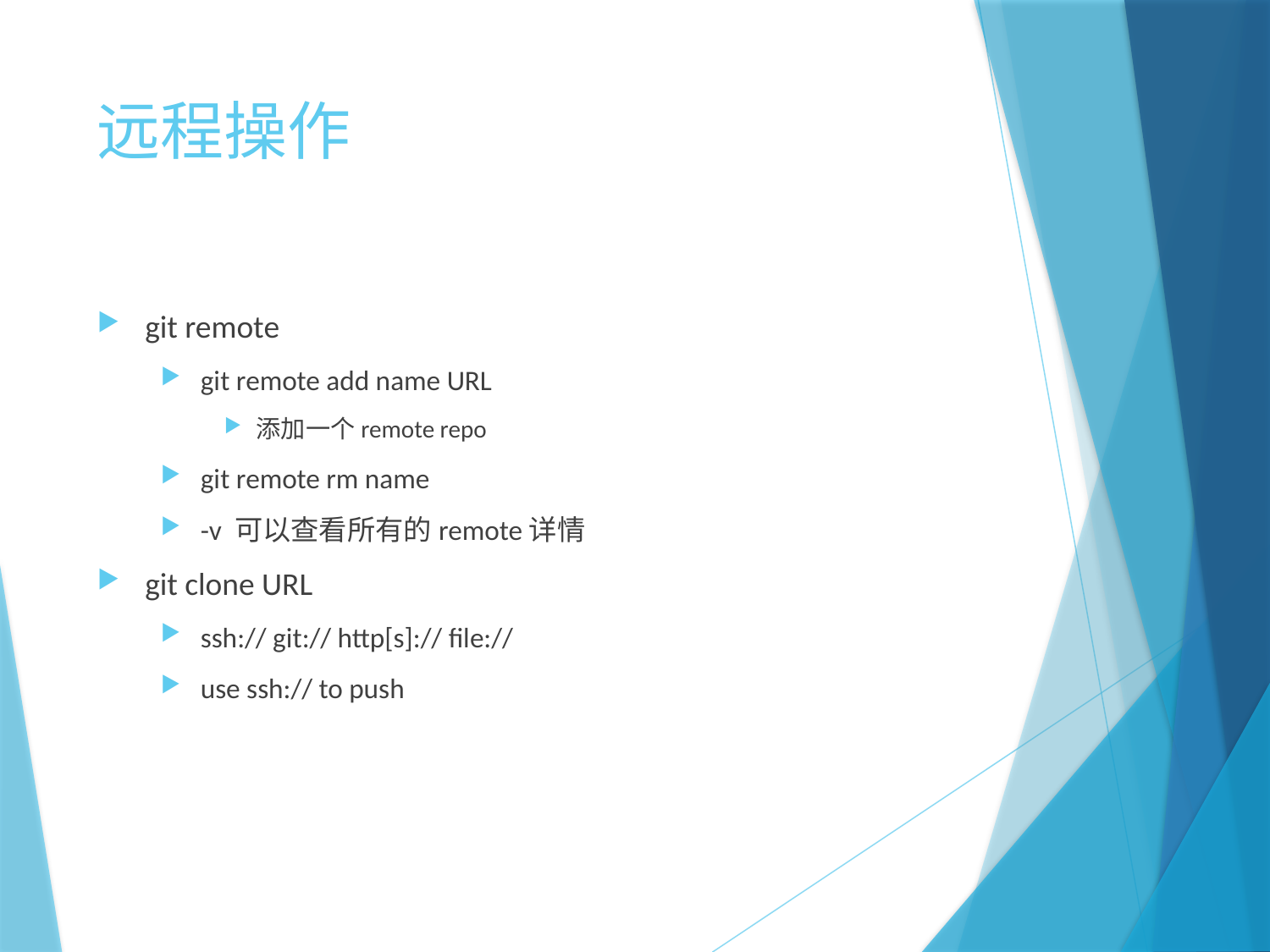

# 远程操作
git remote
git remote add name URL
添加一个remote repo
git remote rm name
-v 可以查看所有的remote详情
git clone URL
ssh:// git:// http[s]:// file://
use ssh:// to push